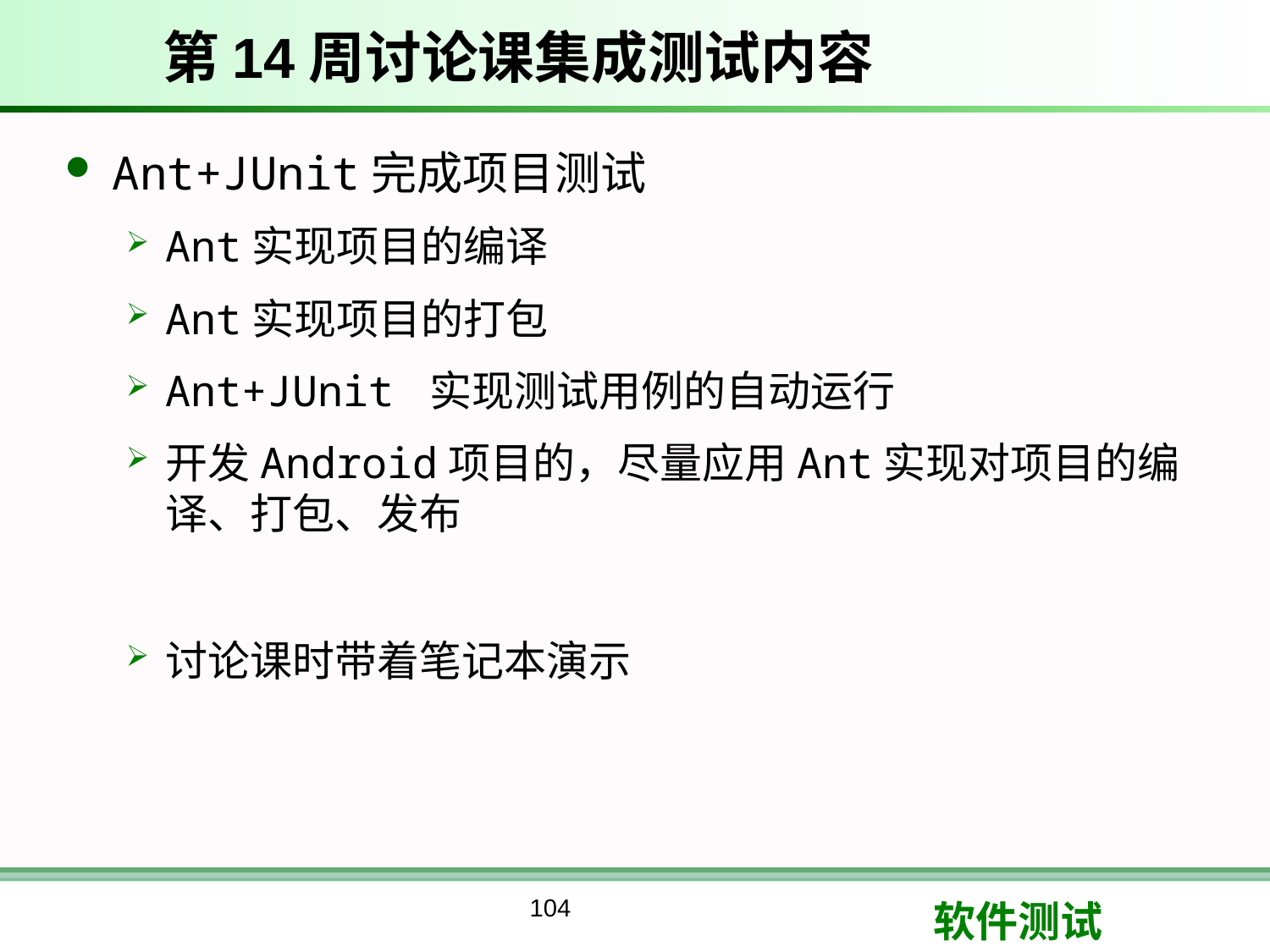

# 第14周讨论课集成测试内容
Ant+JUnit完成项目测试
Ant实现项目的编译
Ant实现项目的打包
Ant+JUnit 实现测试用例的自动运行
开发Android项目的，尽量应用Ant实现对项目的编译、打包、发布

讨论课时带着笔记本演示
104